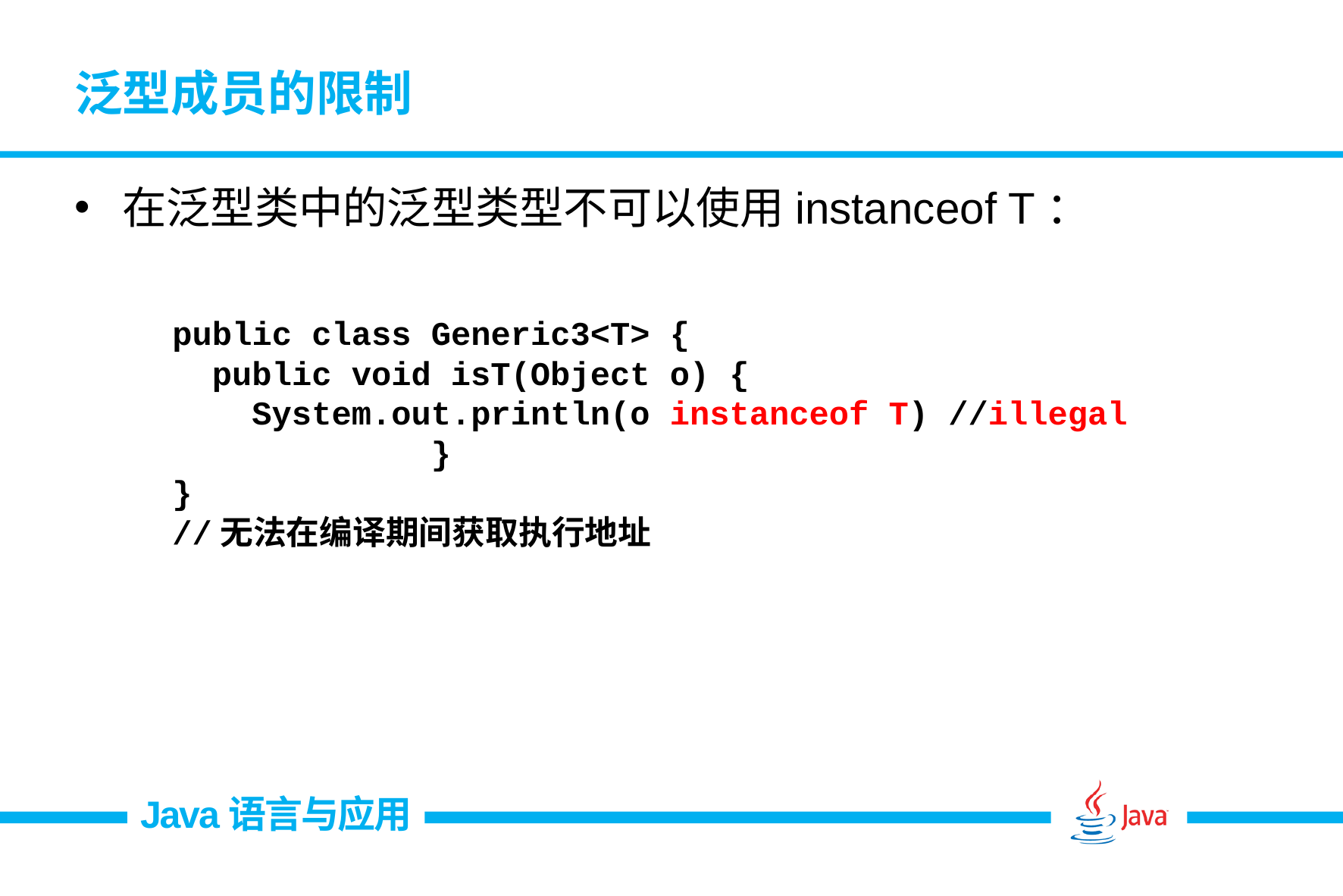

# 泛型成员的限制
在泛型类中的泛型类型不可以使用instanceof T：
public class Generic3<T> {
  public void isT(Object o) {
    System.out.println(o instanceof T) //illegal
             }
}
//无法在编译期间获取执行地址